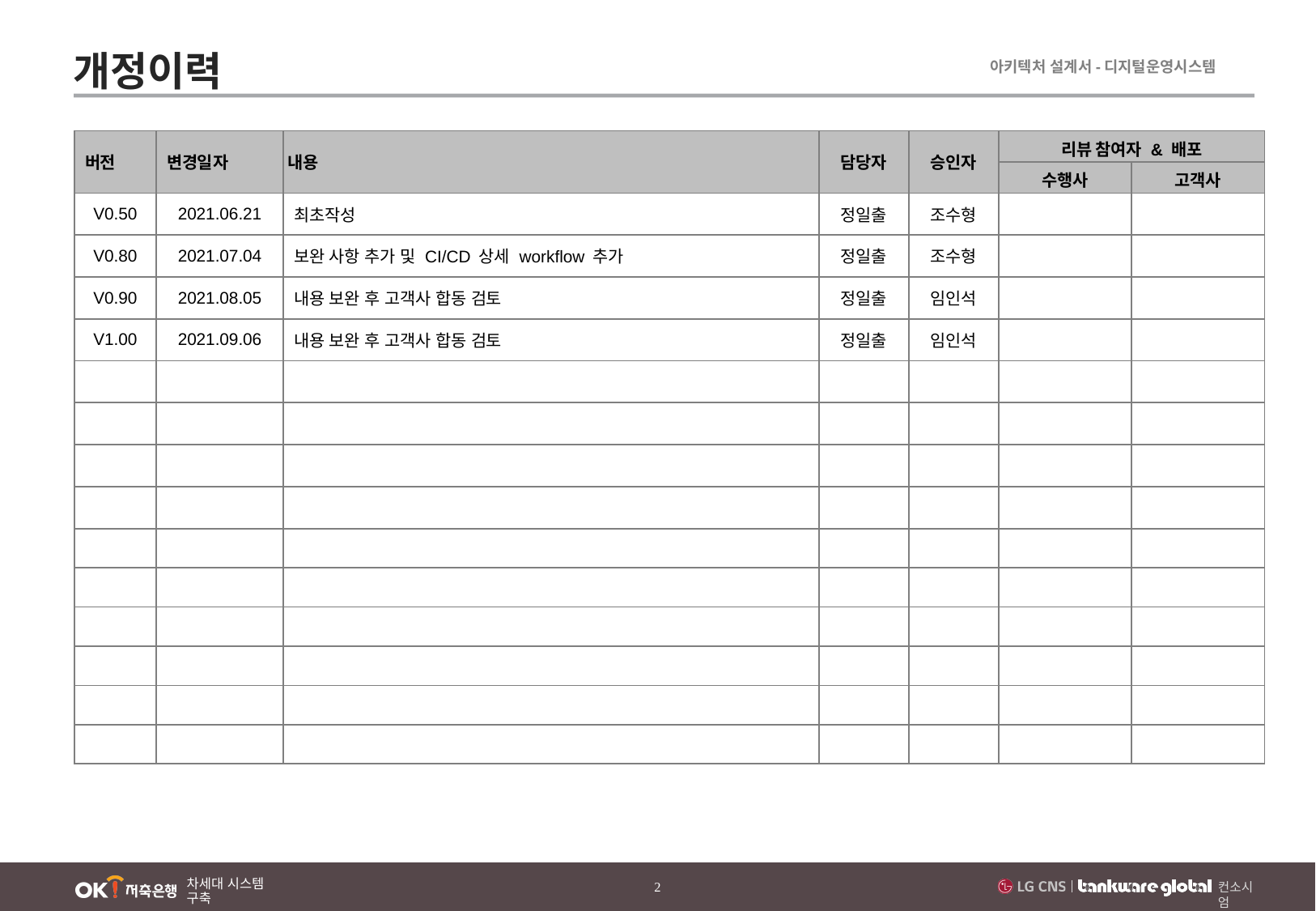

개정이력
| 버전 | 변경일자 | 내용 | 담당자 | 승인자 | 리뷰 참여자 & 배포 |  |
| --- | --- | --- | --- | --- | --- | --- |
|  |  |  |  |  | 수행사 | 고객사 |
| V0.50 | 2021.06.21 | 최초작성 | 정일출 | 조수형 |  |  |
| V0.80 | 2021.07.04 | 보완 사항 추가 및 CI/CD 상세 workflow 추가 | 정일출 | 조수형 |  |  |
| V0.90 | 2021.08.05 | 내용 보완 후 고객사 합동 검토 | 정일출 | 임인석 |  |  |
| V1.00 | 2021.09.06 | 내용 보완 후 고객사 합동 검토 | 정일출 | 임인석 |  |  |
|  |  |  |  |  |  |  |
|  |  |  |  |  |  |  |
|  |  |  |  |  |  |  |
|  |  |  |  |  |  |  |
|  |  |  |  |  |  |  |
|  |  |  |  |  |  |  |
|  |  |  |  |  |  |  |
|  |  |  |  |  |  |  |
|  |  |  |  |  |  |  |
|  |  |  |  |  |  |  |
2